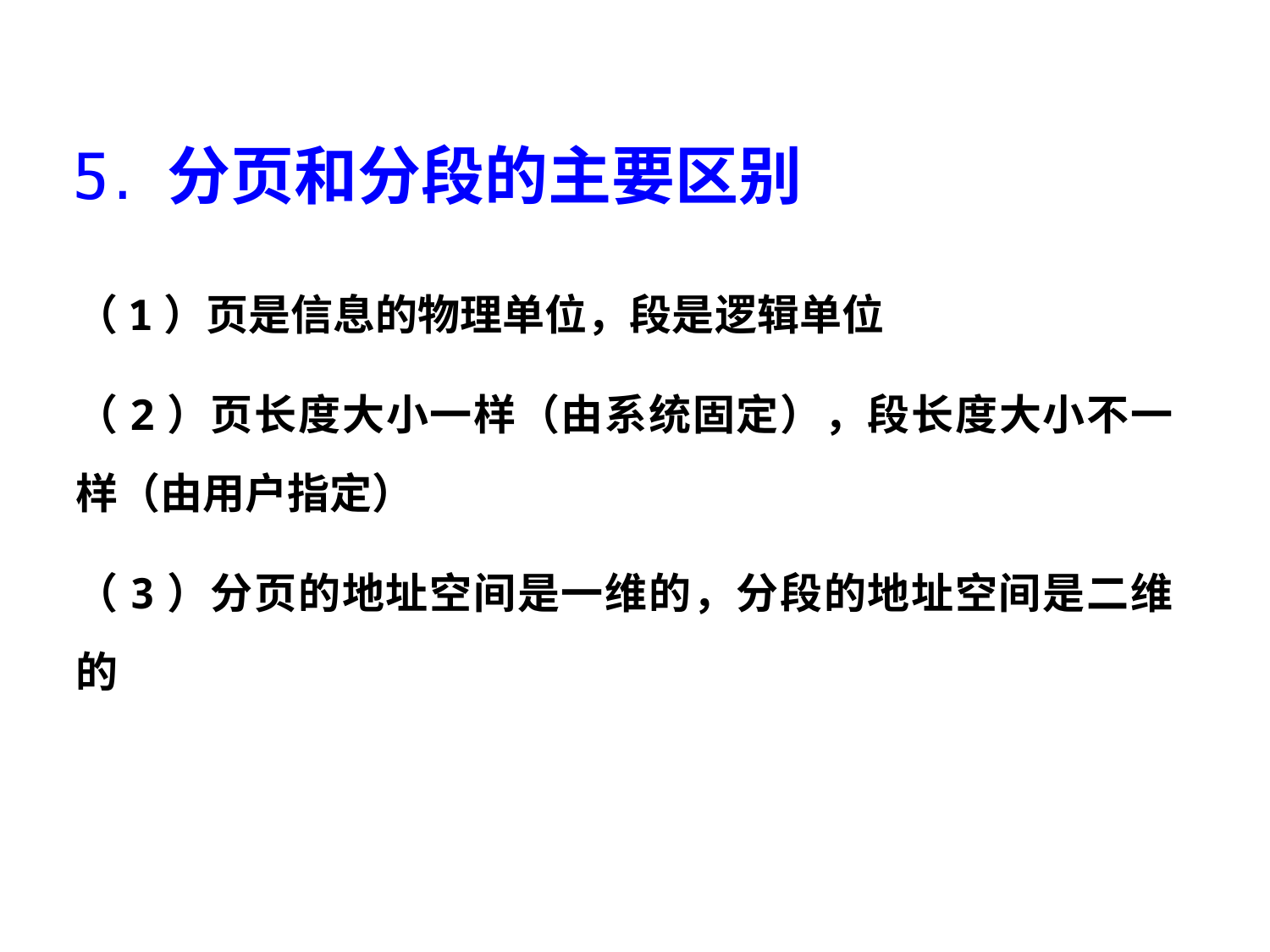

5. 分页和分段的主要区别
（1）页是信息的物理单位，段是逻辑单位
（2）页长度大小一样（由系统固定），段长度大小不一样（由用户指定）
（3）分页的地址空间是一维的，分段的地址空间是二维的